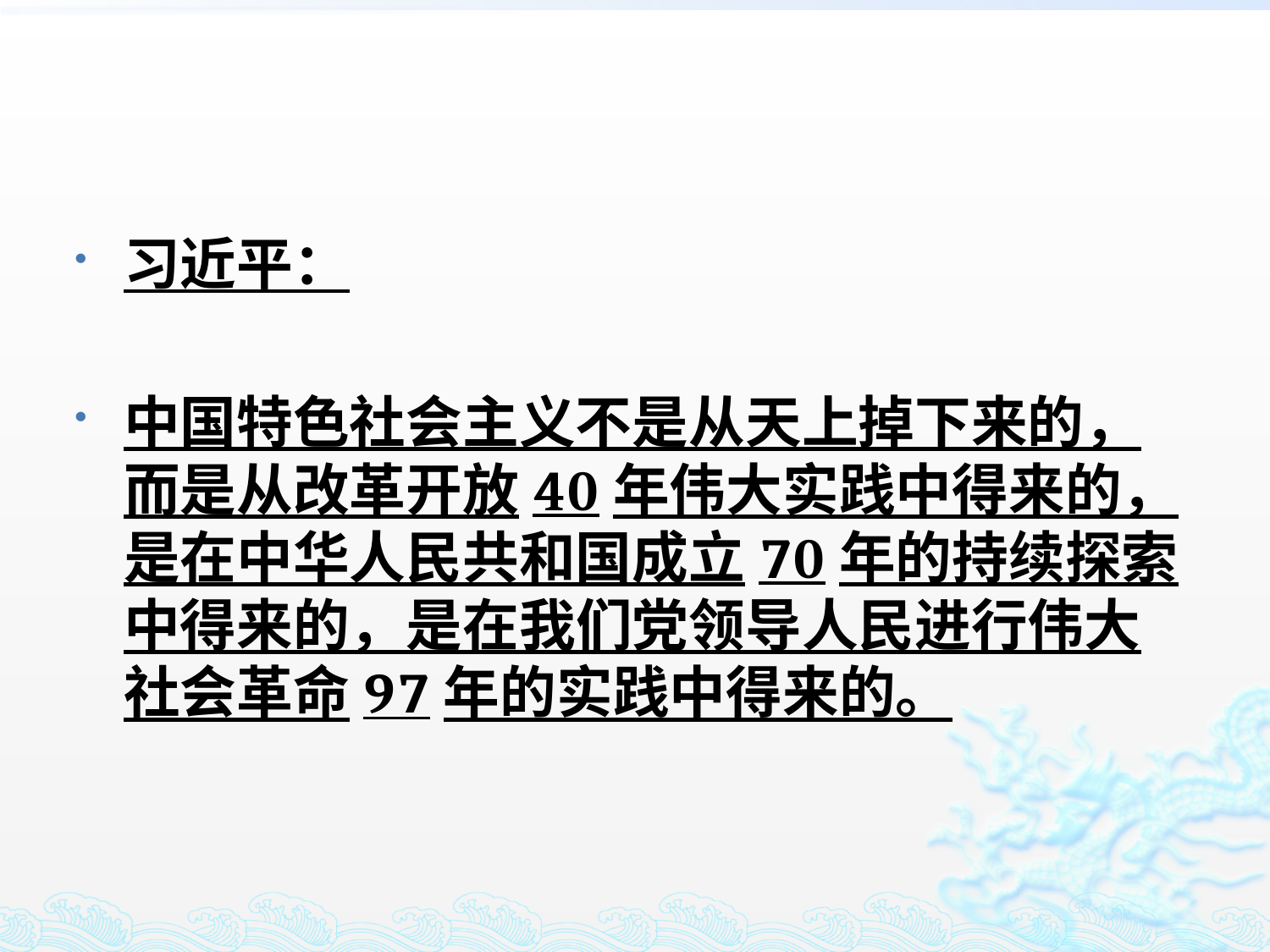

习近平：

中国特色社会主义不是从天上掉下来的，而是从改革开放40年伟大实践中得来的，是在中华人民共和国成立70年的持续探索中得来的，是在我们党领导人民进行伟大社会革命97年的实践中得来的。